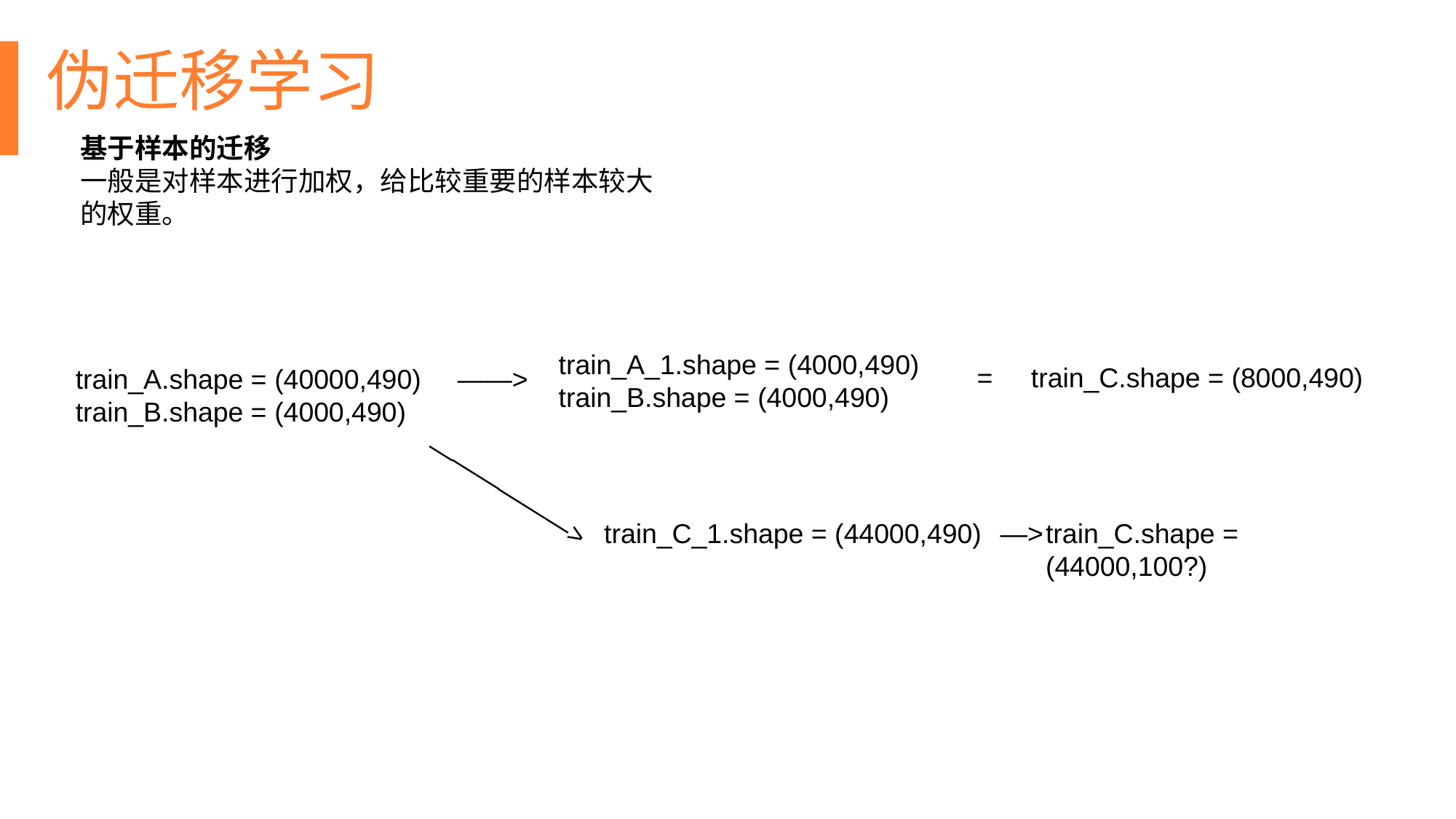

伪迁移学习
基于样本的迁移
一般是对样本进行加权，给比较重要的样本较大的权重。
train_A_1.shape = (4000,490)
train_B.shape = (4000,490)
     =     train_C.shape = (8000,490)
train_A.shape = (40000,490)
train_B.shape = (4000,490)
——>
——————>
train_C_1.shape = (44000,490)
—>
train_C.shape = (44000,100?)